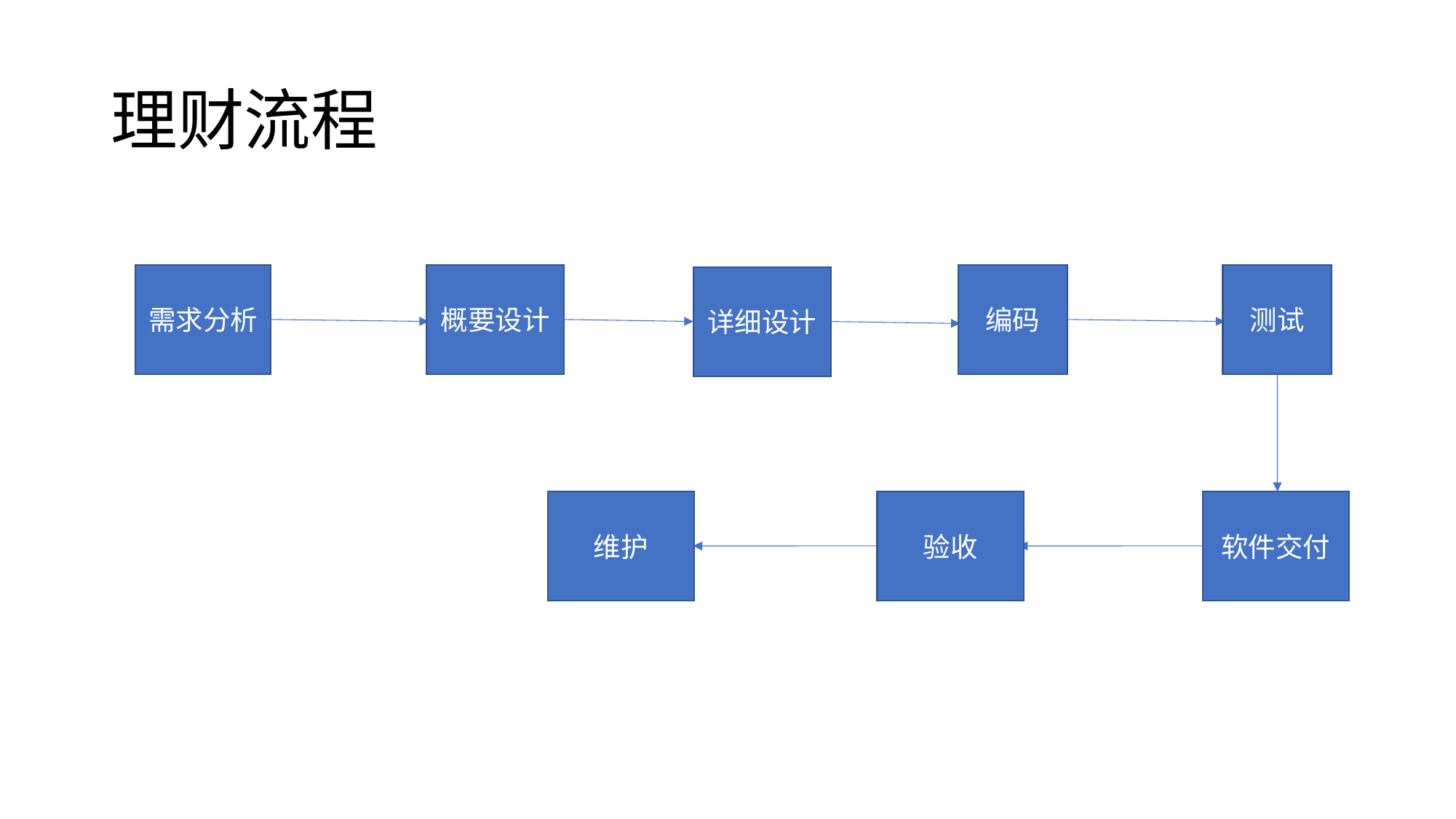

# 理财流程
需求分析
测试
编码
概要设计
详细设计
软件交付
维护
验收